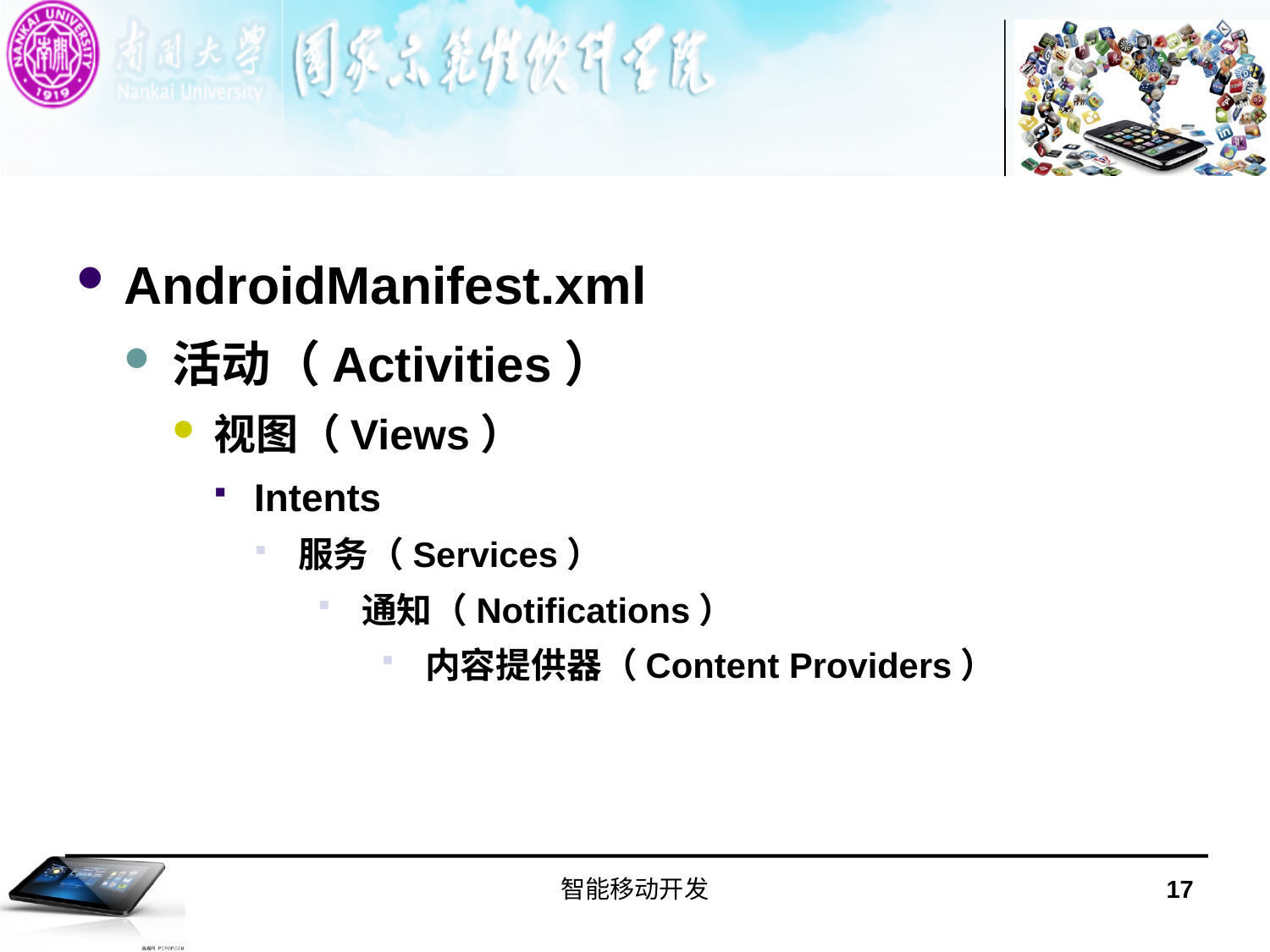

#
AndroidManifest.xml
活动（Activities）
视图（Views）
Intents
服务（Services）
通知（Notifications）
内容提供器（Content Providers）

智能移动开发
17